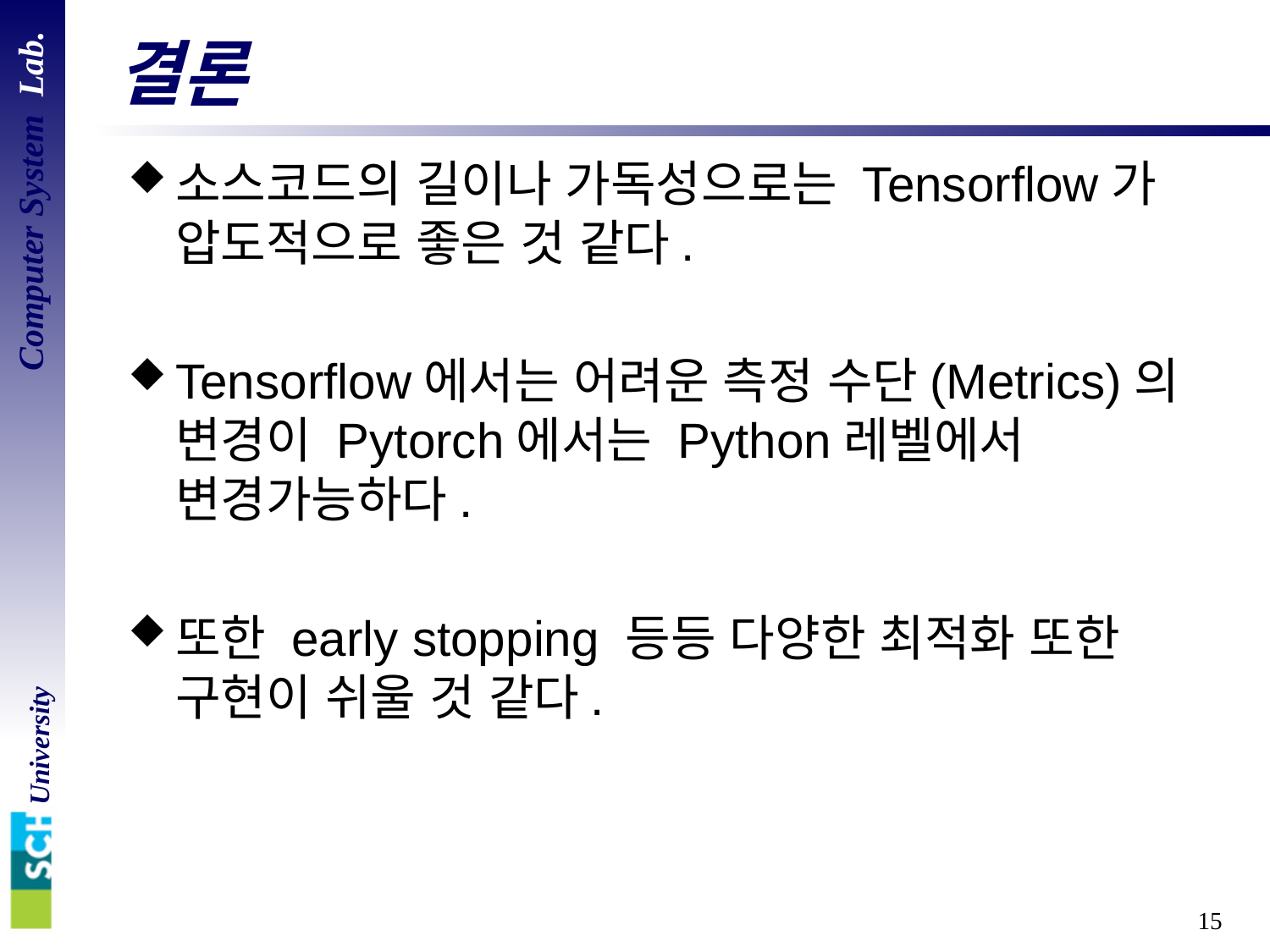

# 결론
소스코드의 길이나 가독성으로는 Tensorflow가 압도적으로 좋은 것 같다.

Tensorflow에서는 어려운 측정 수단(Metrics)의 변경이 Pytorch에서는 Python레벨에서
변경가능하다.

또한 early stopping 등등 다양한 최적화 또한 구현이 쉬울 것 같다.